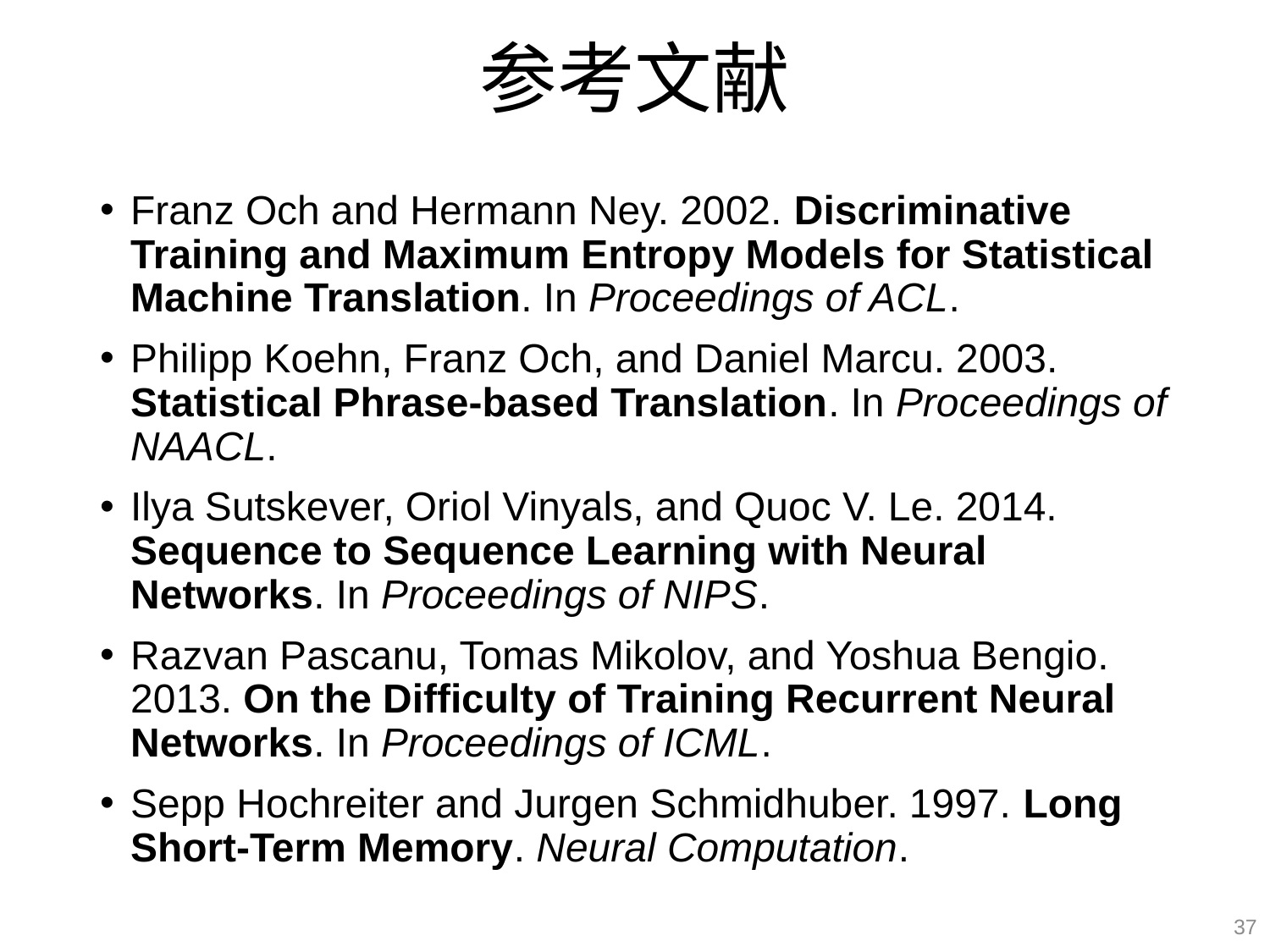

# 参考文献
Franz Och and Hermann Ney. 2002. Discriminative Training and Maximum Entropy Models for Statistical Machine Translation. In Proceedings of ACL.
Philipp Koehn, Franz Och, and Daniel Marcu. 2003. Statistical Phrase-based Translation. In Proceedings of NAACL.
Ilya Sutskever, Oriol Vinyals, and Quoc V. Le. 2014. Sequence to Sequence Learning with Neural Networks. In Proceedings of NIPS.
Razvan Pascanu, Tomas Mikolov, and Yoshua Bengio. 2013. On the Difficulty of Training Recurrent Neural Networks. In Proceedings of ICML.
Sepp Hochreiter and Jurgen Schmidhuber. 1997. Long Short-Term Memory. Neural Computation.

37